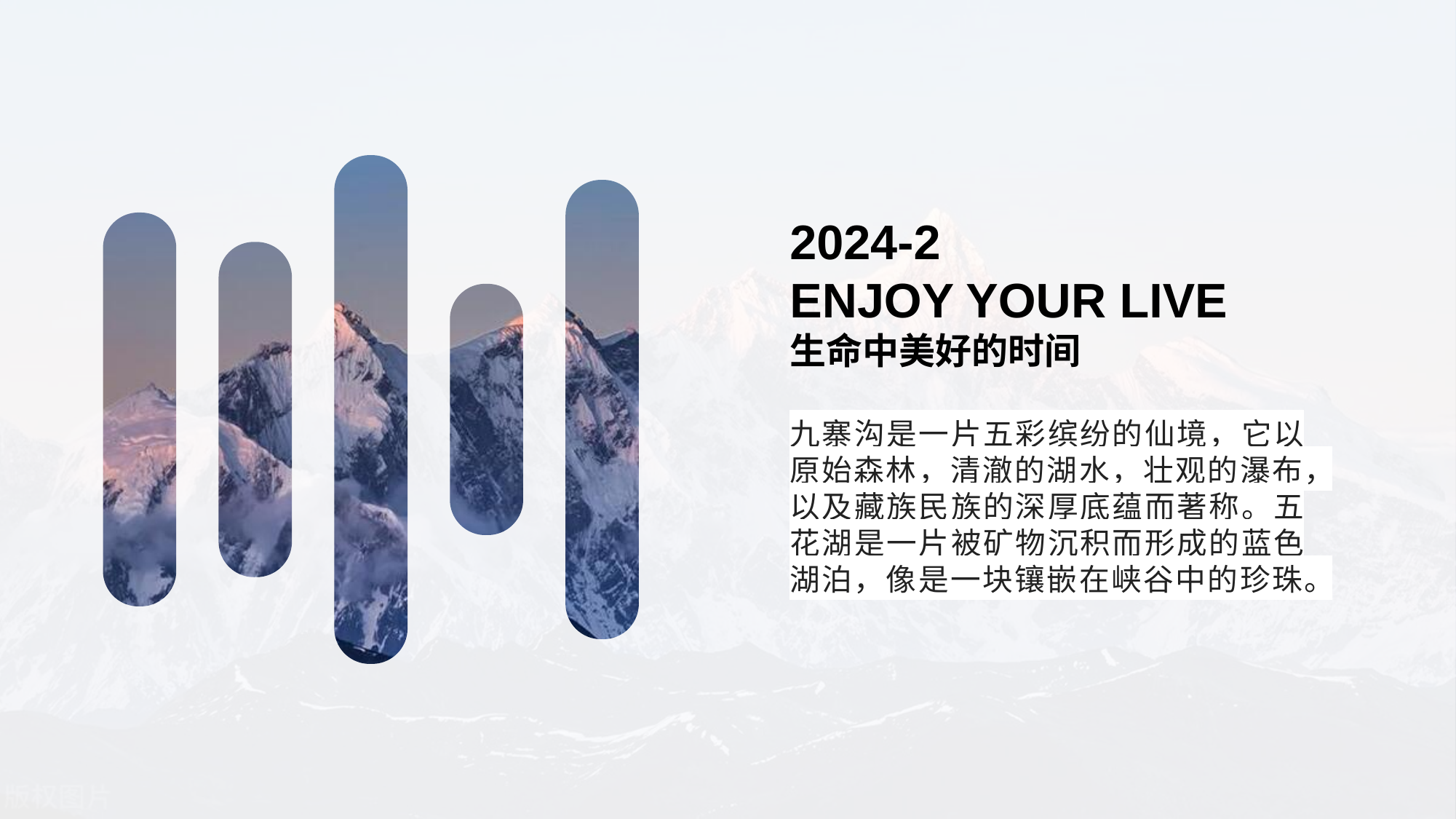

2024-2
ENJOY YOUR LIVE
生命中美好的时间

九寨沟是一片五彩缤纷的仙境，它以原始森林，清澈的湖水，壮观的瀑布，以及藏族民族的深厚底蕴而著称。五花湖是一片被矿物沉积而形成的蓝色湖泊，像是一块镶嵌在峡谷中的珍珠。

2024-3
ENJOY YOUR LIVE
生命中美好的时间

九寨沟是一片五彩缤纷的仙境，它以原始森林，清澈的湖水，壮观的瀑布，以及藏族民族的深厚底蕴而著称。五花湖是一片被矿物沉积而形成的蓝色湖泊，像是一块镶嵌在峡谷中的珍珠。